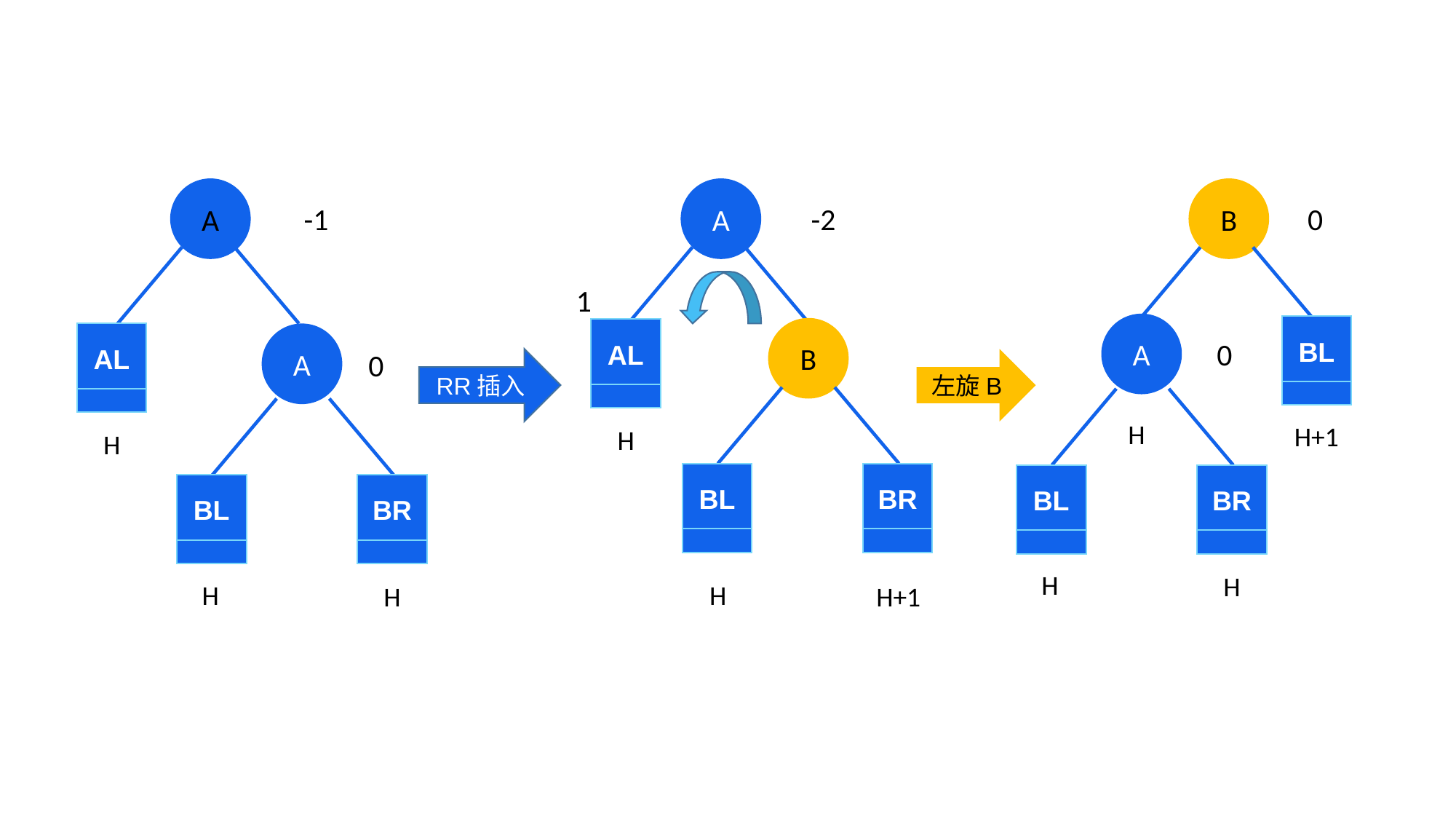

A
A
B
-1
0
-2

1
A
0
BL

BR

H
H
H
BL

H+1
B
BL

BR

H
H+1
AL

H
AL

A
0
RR插入
左旋B
BL

BR

H
H
H